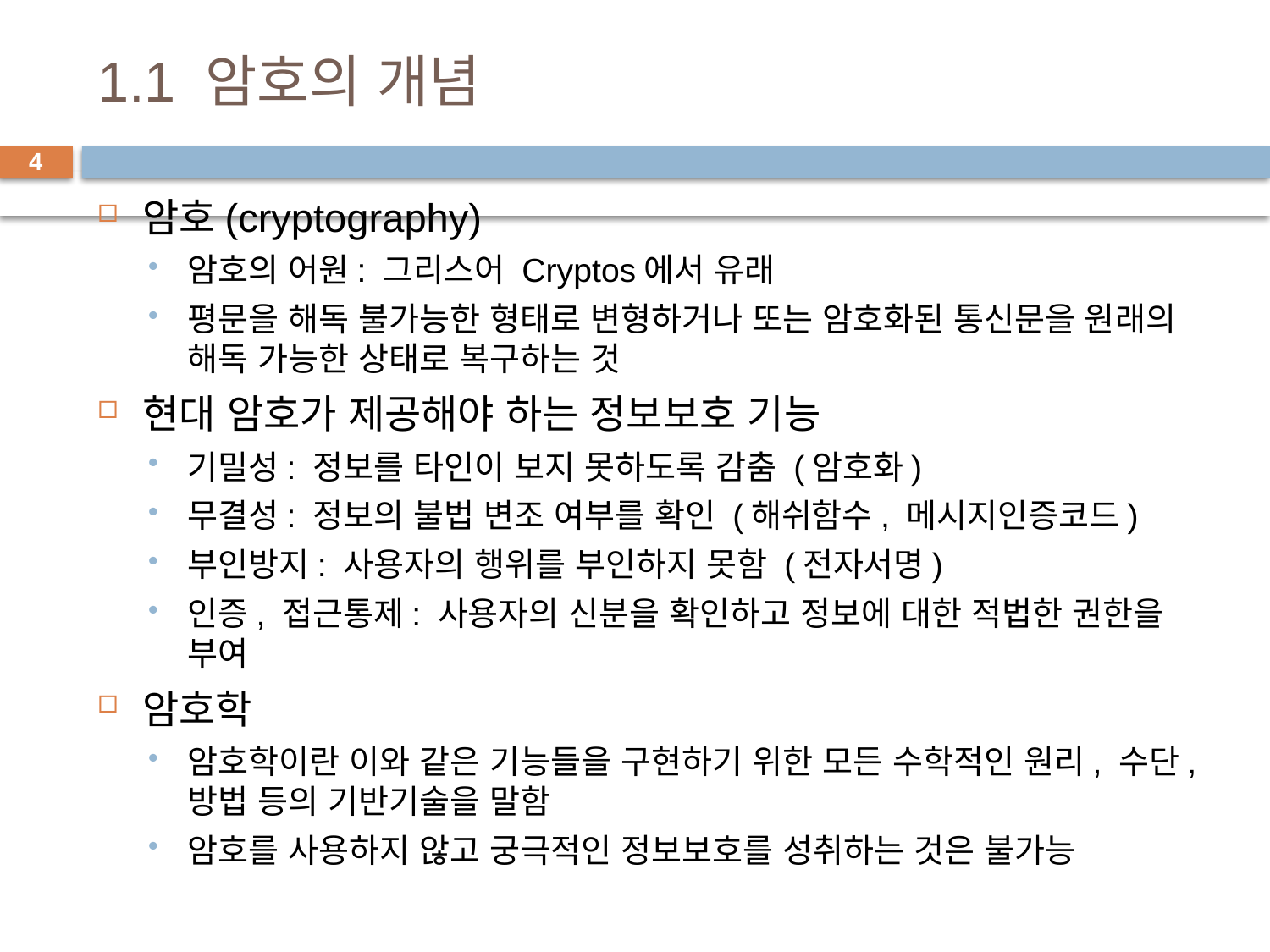

# 1.1 암호의 개념
4
암호(cryptography)
암호의 어원: 그리스어 Cryptos에서 유래
평문을 해독 불가능한 형태로 변형하거나 또는 암호화된 통신문을 원래의 해독 가능한 상태로 복구하는 것
현대 암호가 제공해야 하는 정보보호 기능
기밀성: 정보를 타인이 보지 못하도록 감춤 (암호화)
무결성: 정보의 불법 변조 여부를 확인 (해쉬함수, 메시지인증코드)
부인방지: 사용자의 행위를 부인하지 못함 (전자서명)
인증, 접근통제: 사용자의 신분을 확인하고 정보에 대한 적법한 권한을 부여
암호학
암호학이란 이와 같은 기능들을 구현하기 위한 모든 수학적인 원리, 수단, 방법 등의 기반기술을 말함
암호를 사용하지 않고 궁극적인 정보보호를 성취하는 것은 불가능